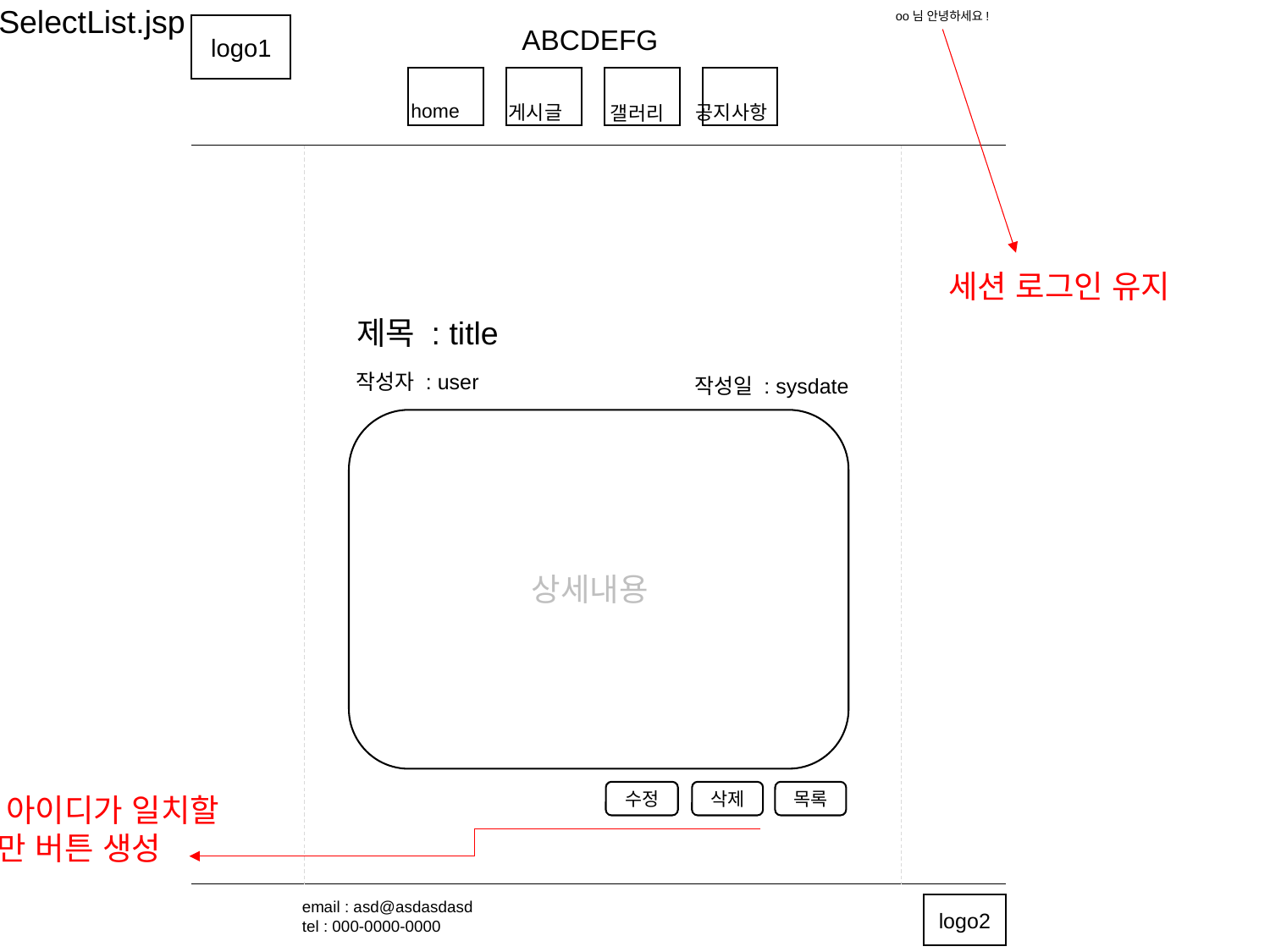

SelectList.jsp
oo님 안녕하세요!
logo1
ABCDEFG

home
게시글
공지사항
갤러리
세션 로그인 유지
제목 : title
작성자 : user
작성일 : sysdate

상세내용
수정
삭제
목록
로그인 아이디가 일치할
경우에만 버튼 생성
email : asd@asdasdasd
tel : 000-0000-0000
logo2